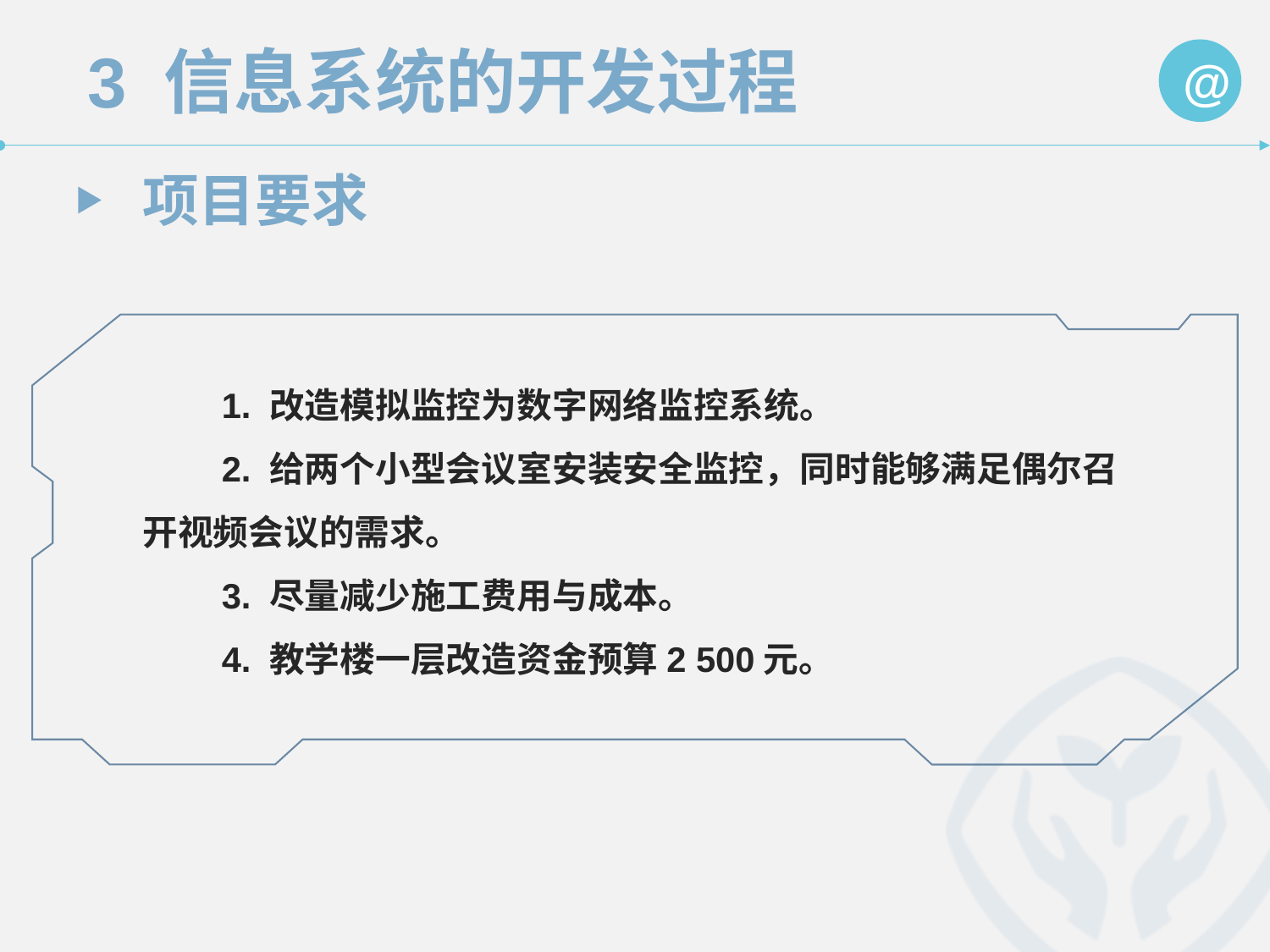

项目要求

　　1. 改造模拟监控为数字网络监控系统。
　　2. 给两个小型会议室安装安全监控，同时能够满足偶尔召开视频会议的需求。
　　3. 尽量减少施工费用与成本。
　　4. 教学楼一层改造资金预算2 500元。